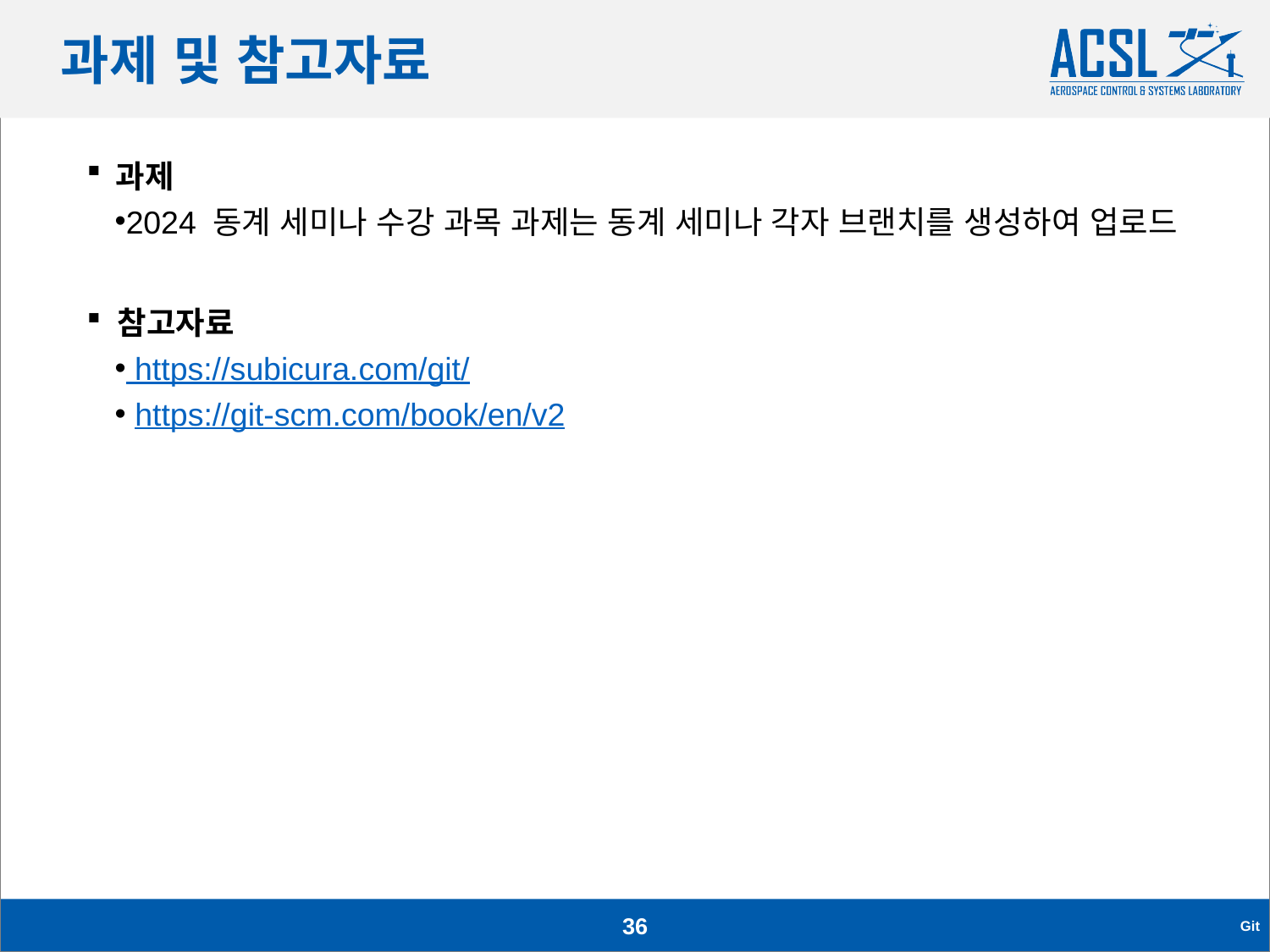

# 과제 및 참고자료
 과제
2024 동계 세미나 수강 과목 과제는 동계 세미나 각자 브랜치를 생성하여 업로드

 참고자료
 https://subicura.com/git/
 https://git-scm.com/book/en/v2

36
Git